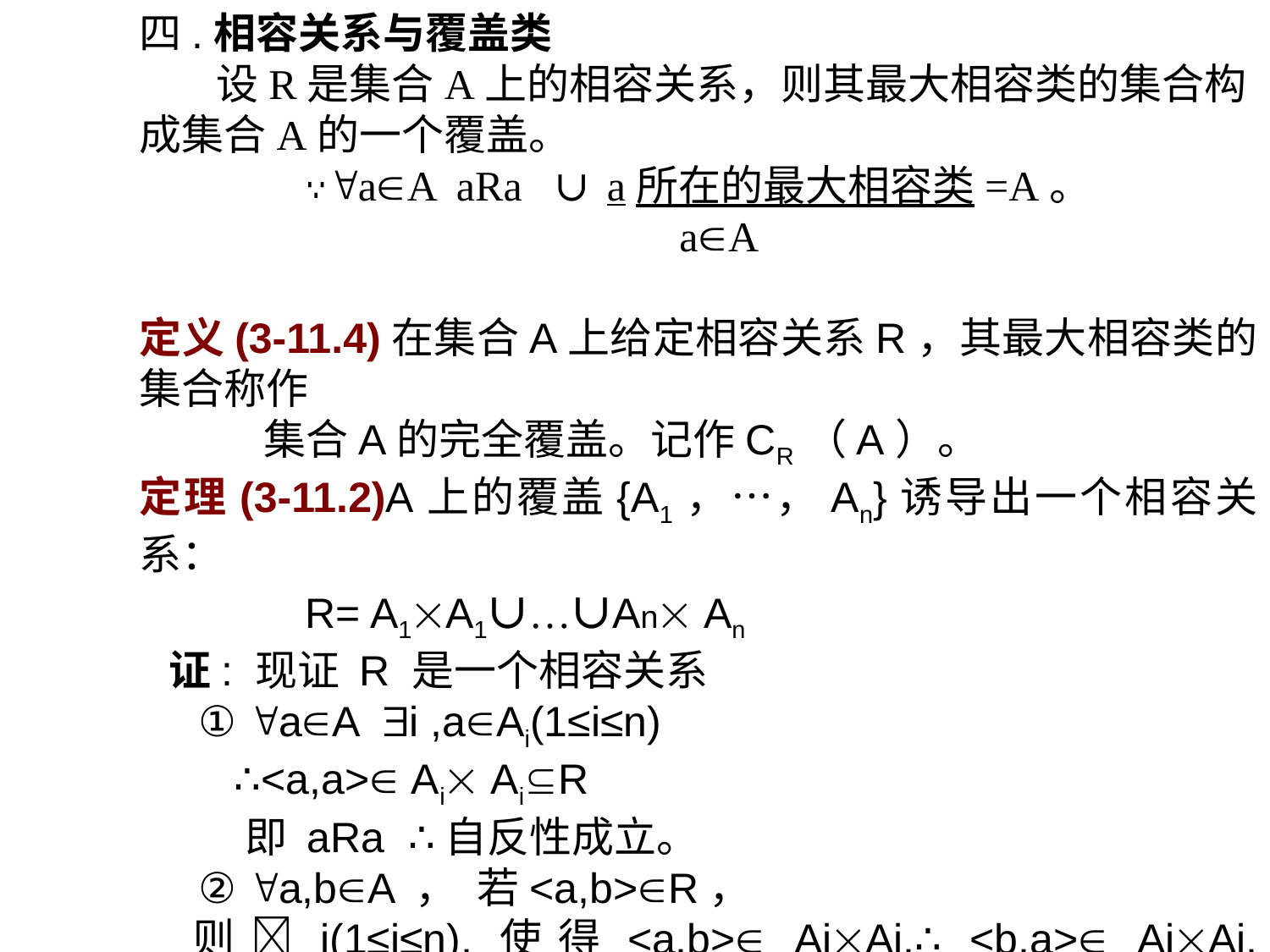

四.相容关系与覆盖类
       设R是集合A上的相容关系，则其最大相容类的集合构成集合A的一个覆盖。
∵∀a∈A  aRa   ∴∪a所在的最大相容类=A。
                                                   a∈A

定义(3-11.4)在集合A上给定相容关系R，其最大相容类的集合称作
            集合A的完全覆盖。记作CR（A）。
定理(3-11.2)A上的覆盖{A1，…，An}诱导出一个相容关系：
              R= A1×A1∪…∪An× An
  证: 现证 R 是一个相容关系
     ① ∀a∈A  ∃i ,a∈Ai(1≤i≤n)
        ∴<a,a>∈ Ai× Ai⊆R
          即 aRa  ∴自反性成立。
     ② ∀a,b∈A ，  若<a,b>∈R，
 则∃i(1≤i≤n),使得<a,b>∈ Ai×Ai,∴ <b,a>∈ Ai×Ai, <b,a>∈R，
 ∴aRb⇒bRa，
 ∴R是相容关系。                                        ＃
  返回